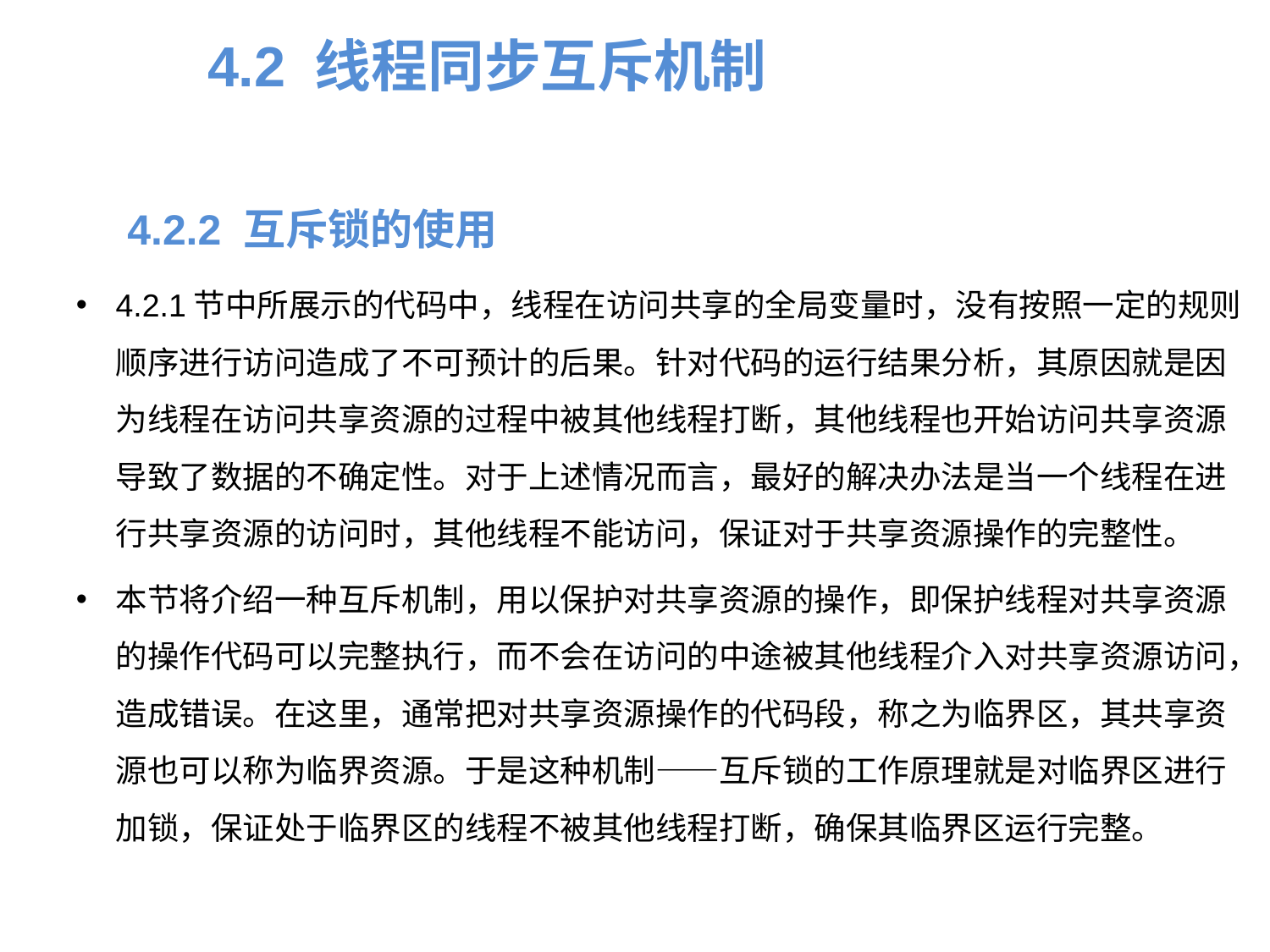

4.2 线程同步互斥机制
4.2.2 互斥锁的使用
4.2.1节中所展示的代码中，线程在访问共享的全局变量时，没有按照一定的规则顺序进行访问造成了不可预计的后果。针对代码的运行结果分析，其原因就是因为线程在访问共享资源的过程中被其他线程打断，其他线程也开始访问共享资源导致了数据的不确定性。对于上述情况而言，最好的解决办法是当一个线程在进行共享资源的访问时，其他线程不能访问，保证对于共享资源操作的完整性。
本节将介绍一种互斥机制，用以保护对共享资源的操作，即保护线程对共享资源的操作代码可以完整执行，而不会在访问的中途被其他线程介入对共享资源访问，造成错误。在这里，通常把对共享资源操作的代码段，称之为临界区，其共享资源也可以称为临界资源。于是这种机制——互斥锁的工作原理就是对临界区进行加锁，保证处于临界区的线程不被其他线程打断，确保其临界区运行完整。